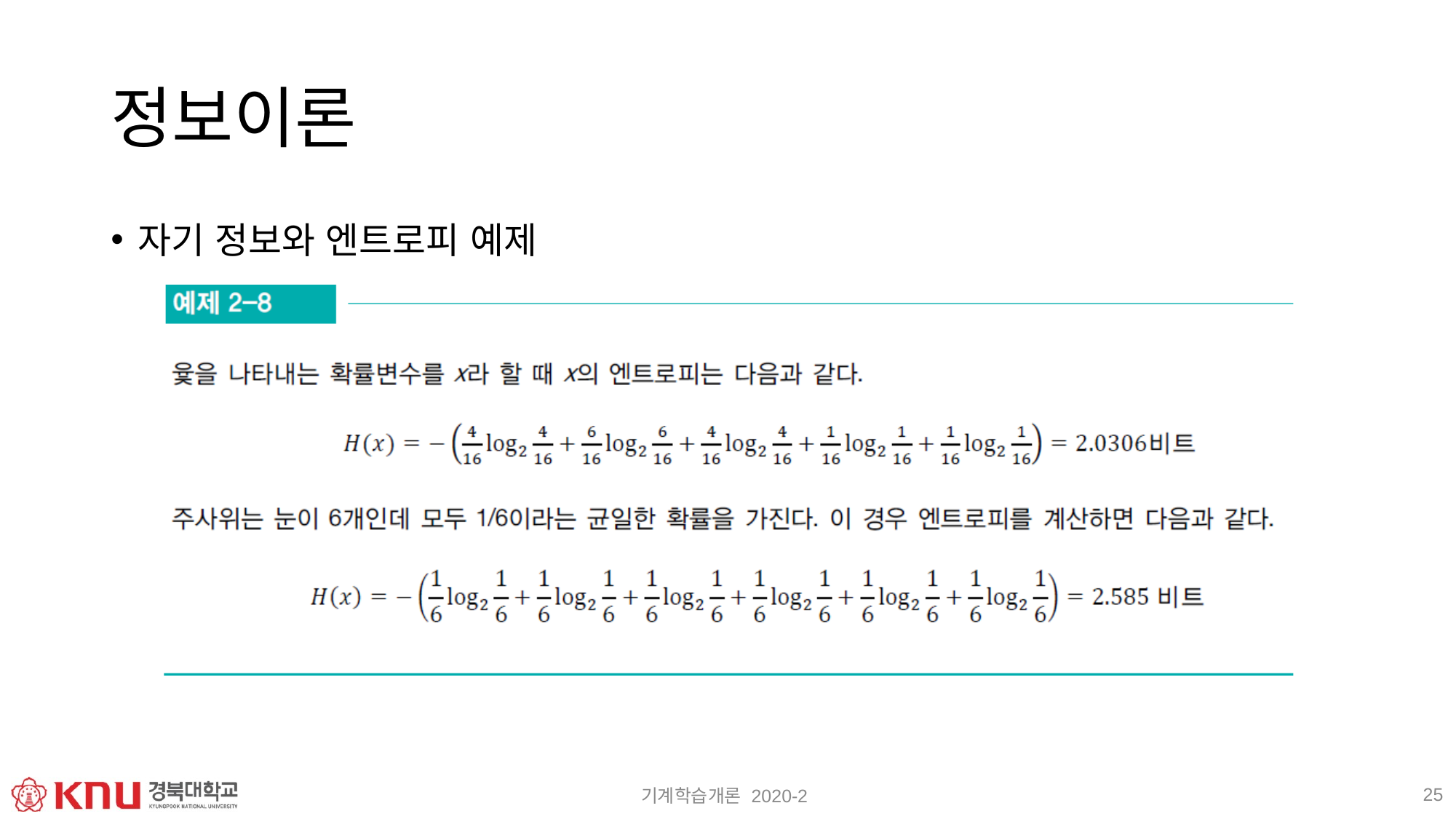

# 정보이론
자기 정보와 엔트로피 예제

25
기계학습개론 2020-2